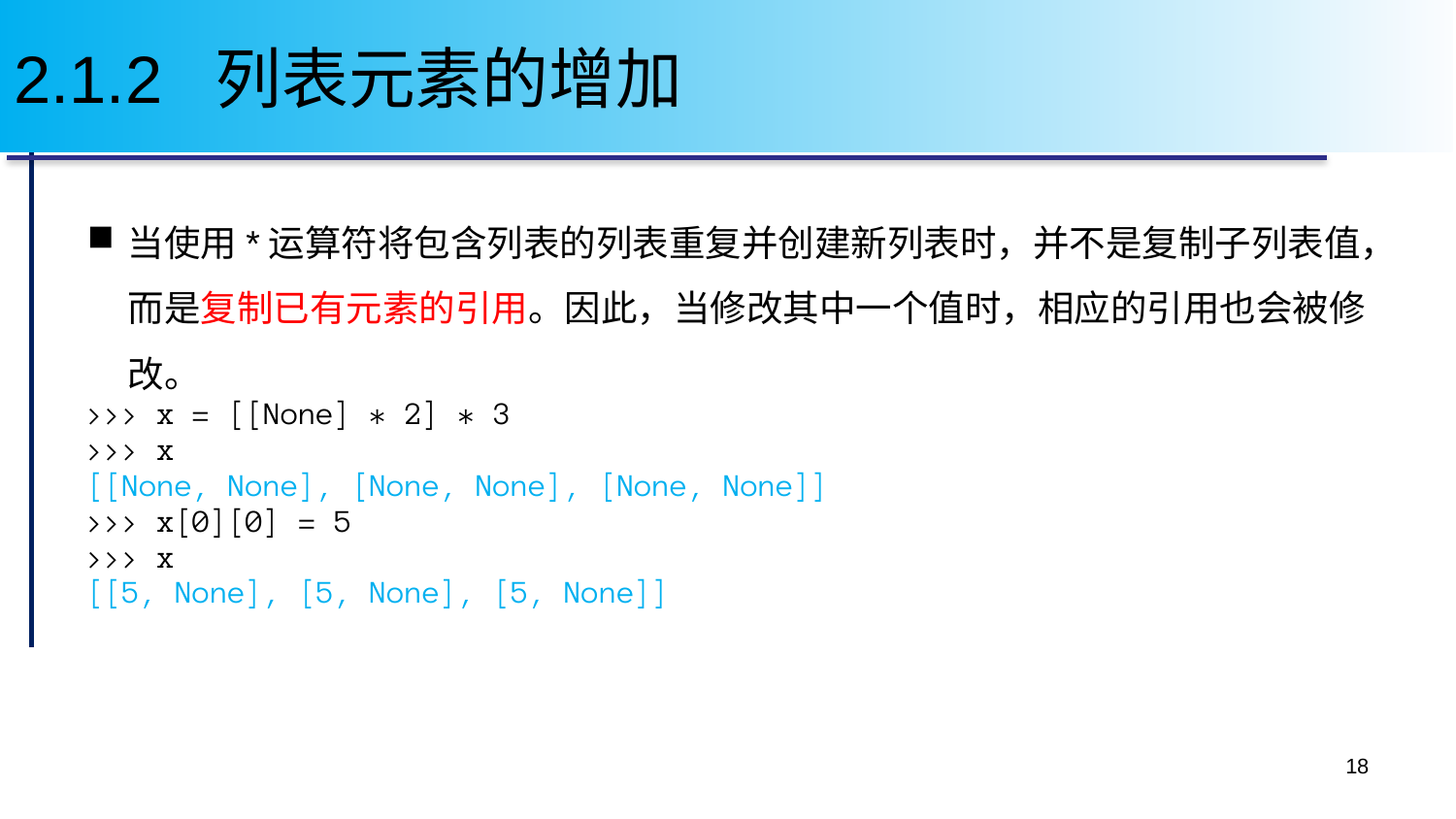

# 2.1.2  列表元素的增加
当使用*运算符将包含列表的列表重复并创建新列表时，并不是复制子列表值，而是复制已有元素的引用。因此，当修改其中一个值时，相应的引用也会被修改。
>>> x = [[None] * 2] * 3
>>> x
[[None, None], [None, None], [None, None]]
>>> x[0][0] = 5
>>> x
[[5, None], [5, None], [5, None]]
18